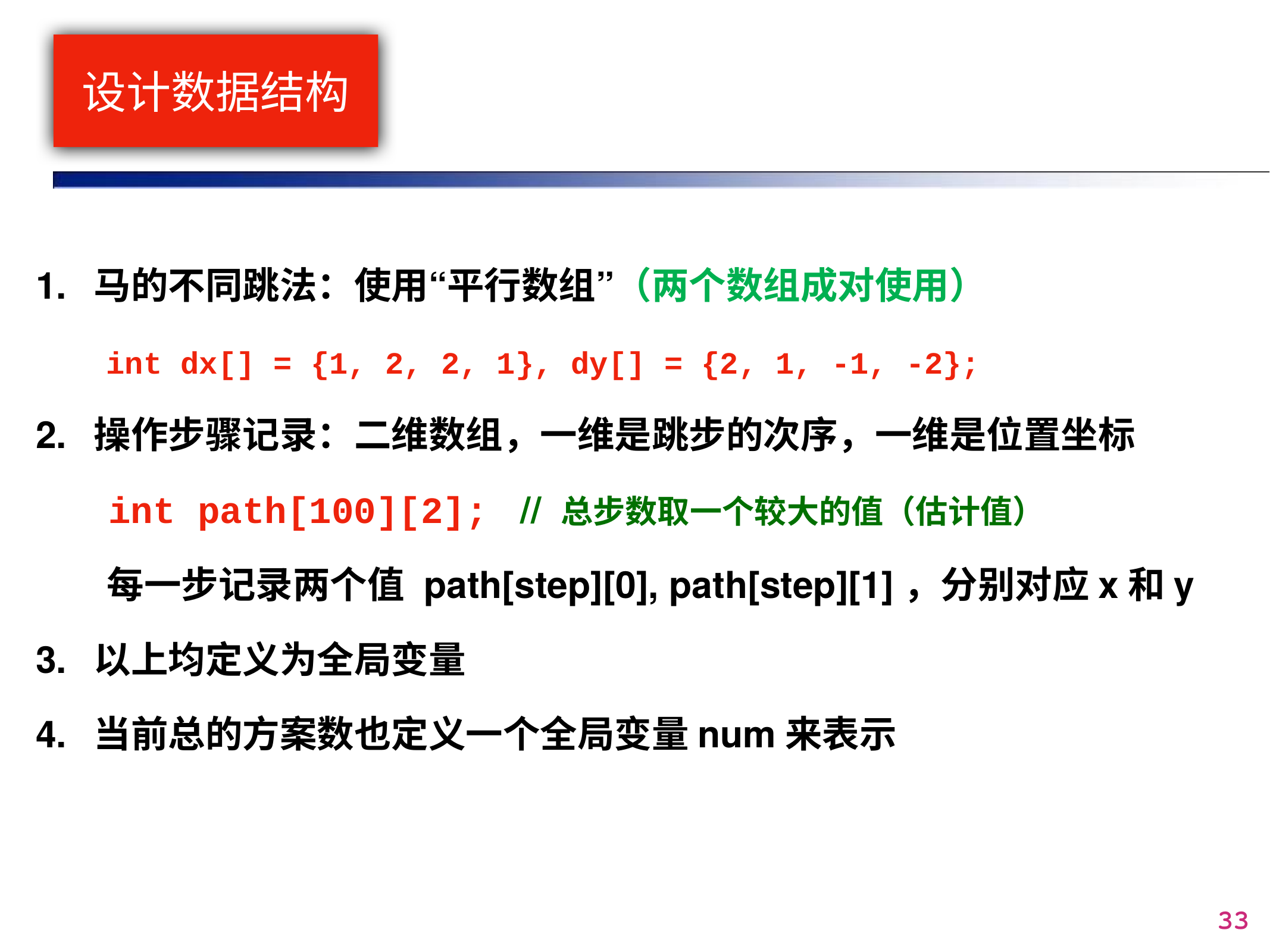

# 设计数据结构
马的不同跳法：使用“平行数组”（两个数组成对使用）
      int dx[] = {1, 2, 2, 1}, dy[] = {2, 1, -1, -2};
操作步骤记录：二维数组，一维是跳步的次序，一维是位置坐标
       int path[100][2];  // 总步数取一个较大的值（估计值）
      每一步记录两个值 path[step][0], path[step][1]，分别对应x和y
以上均定义为全局变量
当前总的方案数也定义一个全局变量num来表示
33